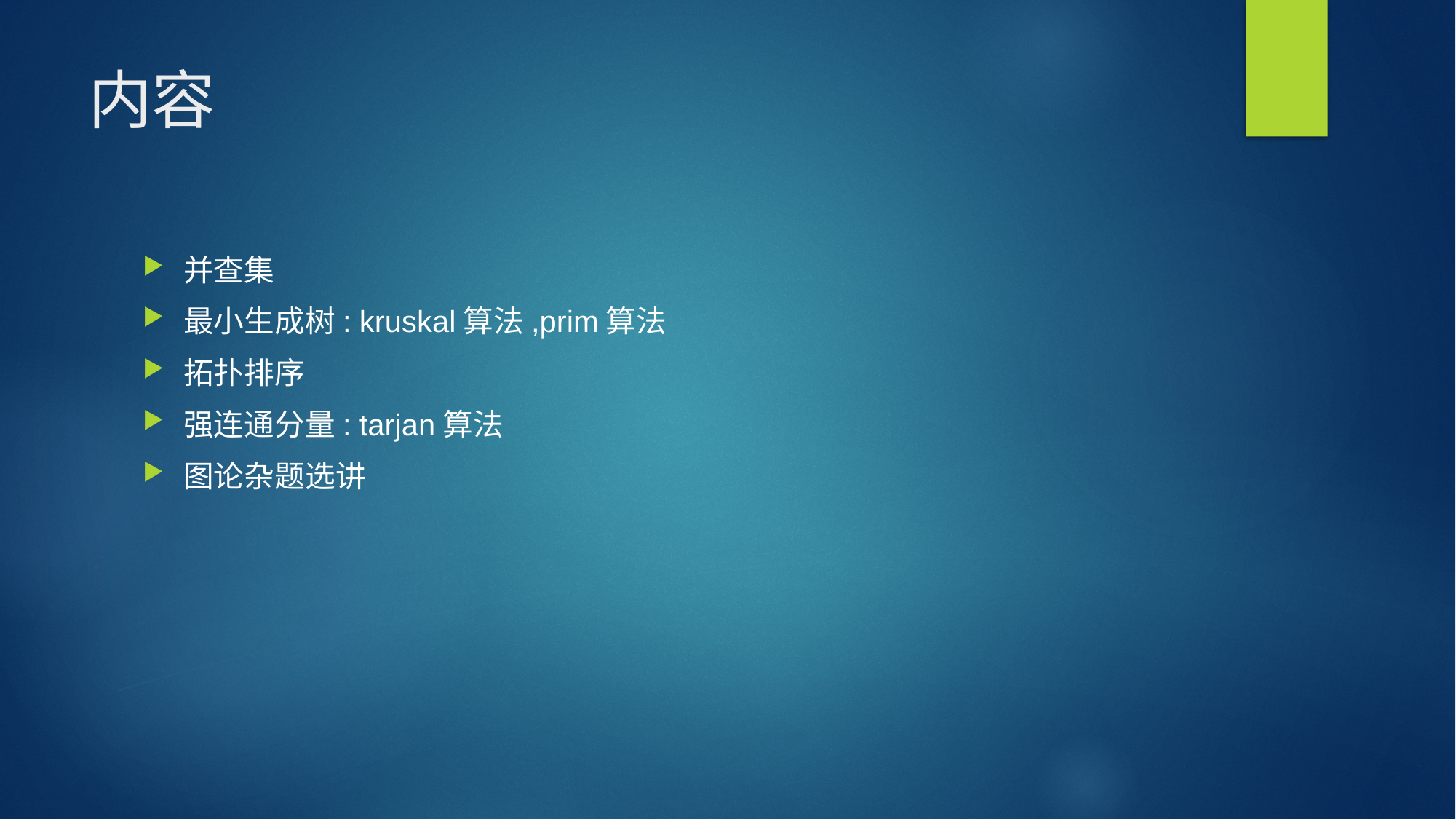

# 内容
并查集
最小生成树: kruskal算法,prim算法
拓扑排序
强连通分量: tarjan算法
图论杂题选讲